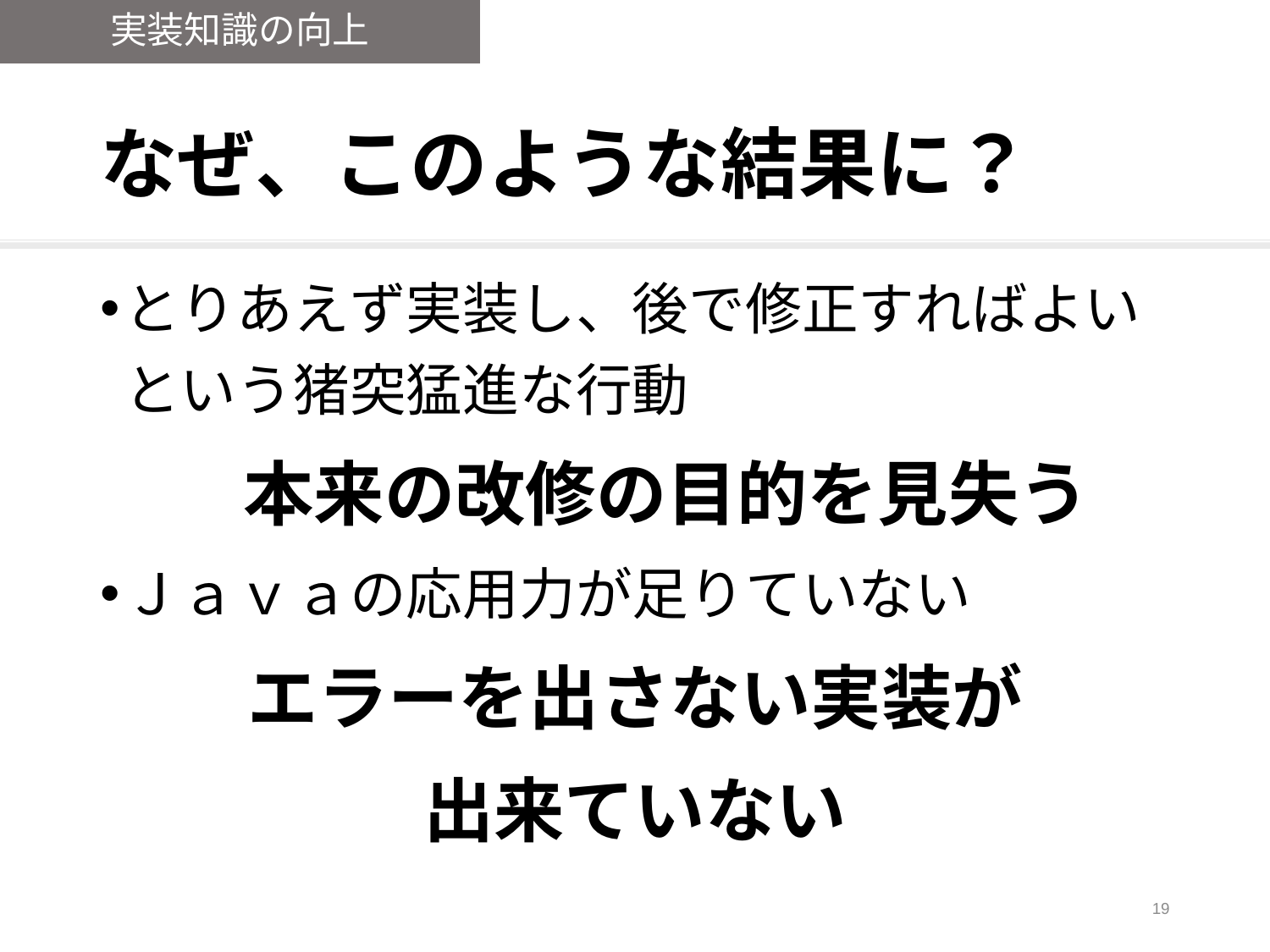

実装知識の向上
# なぜ、このような結果に？
とりあえず実装し、後で修正すればよいという猪突猛進な行動
本来の改修の目的を見失う
Ｊａｖａの応用力が足りていない
エラーを出さない実装が
出来ていない

19